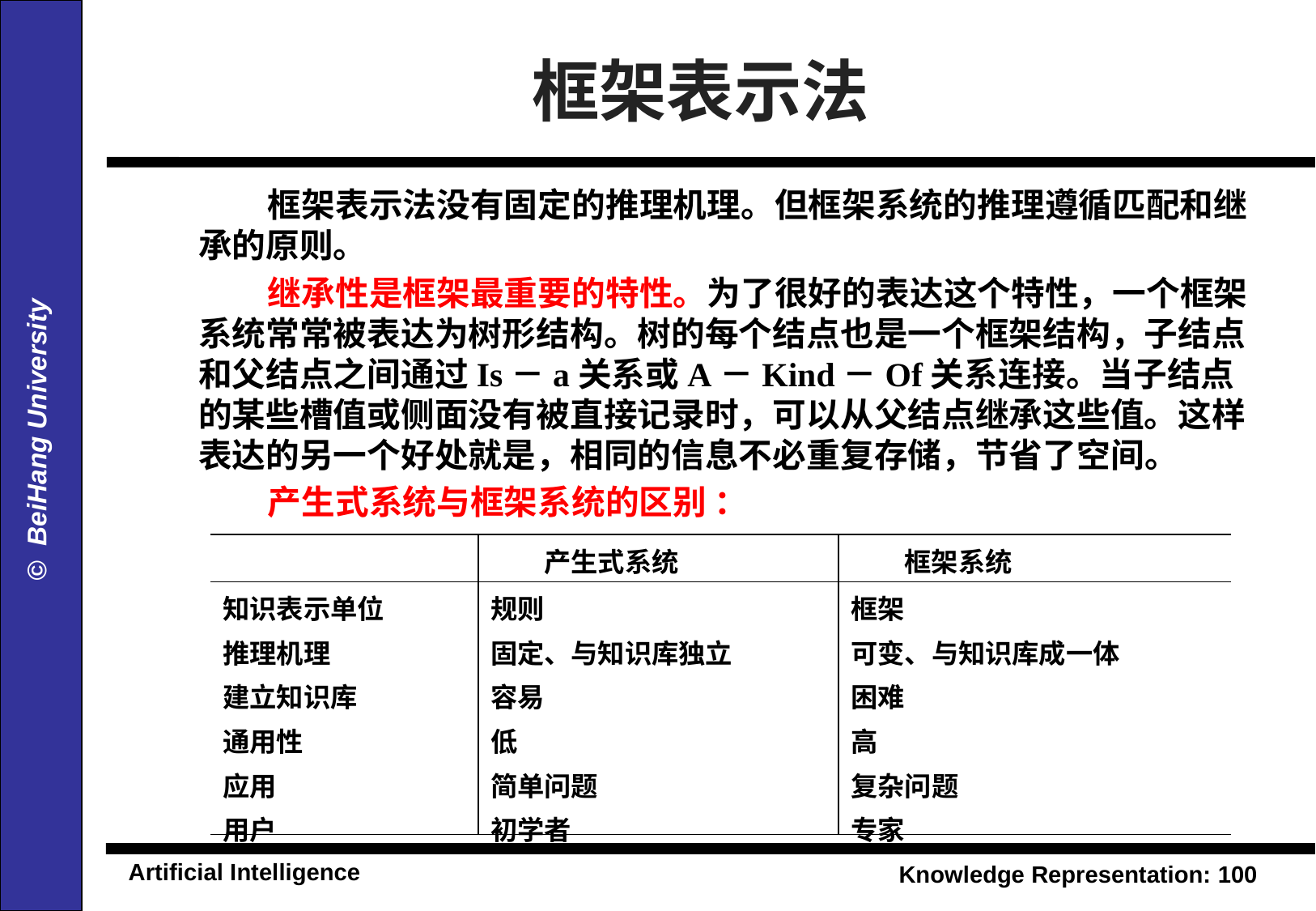

框架表示法
        框架表示法没有固定的推理机理。但框架系统的推理遵循匹配和继承的原则。
        继承性是框架最重要的特性。为了很好的表达这个特性，一个框架系统常常被表达为树形结构。树的每个结点也是一个框架结构，子结点和父结点之间通过Is－a关系或A－Kind－Of关系连接。当子结点的某些槽值或侧面没有被直接记录时，可以从父结点继承这些值。这样表达的另一个好处就是，相同的信息不必重复存储，节省了空间。
        产生式系统与框架系统的区别 ：
|  | 产生式系统 | 框架系统 |
| --- | --- | --- |
| 知识表示单位 推理机理 建立知识库 通用性 应用 用户 | 规则 固定、与知识库独立 容易 低 简单问题 初学者 | 框架 可变、与知识库成一体 困难 高 复杂问题 专家 |